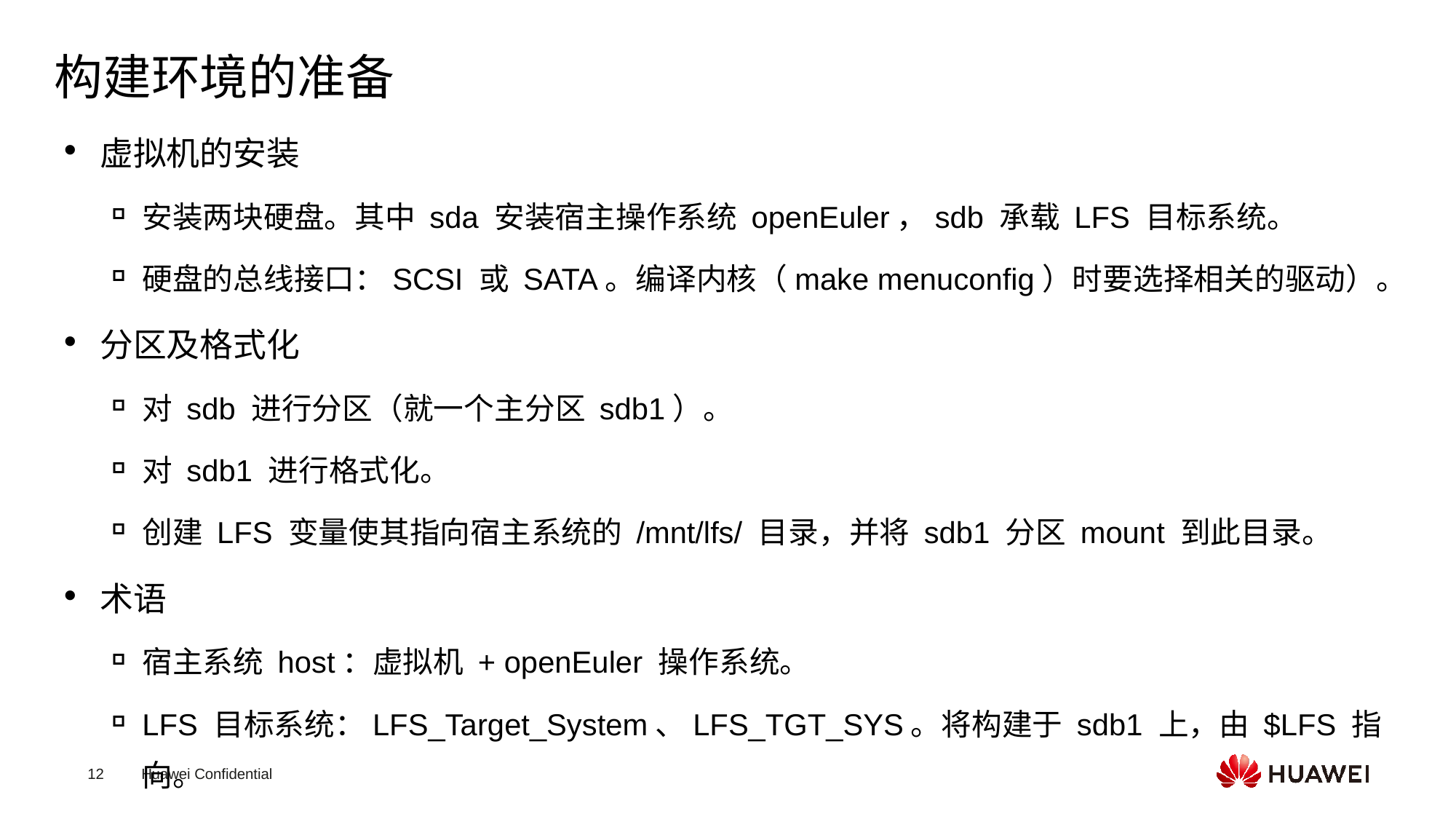

# 构建环境的准备
虚拟机的安装
安装两块硬盘。其中 sda 安装宿主操作系统 openEuler，sdb 承载 LFS 目标系统。
硬盘的总线接口：SCSI 或 SATA。编译内核（make menuconfig）时要选择相关的驱动）。
分区及格式化
对 sdb 进行分区（就一个主分区 sdb1）。
对 sdb1 进行格式化。
创建 LFS 变量使其指向宿主系统的 /mnt/lfs/ 目录，并将 sdb1 分区 mount 到此目录。
术语
宿主系统 host：虚拟机 + openEuler 操作系统。
LFS 目标系统：LFS_Target_System、LFS_TGT_SYS。将构建于 sdb1 上，由 $LFS 指向。